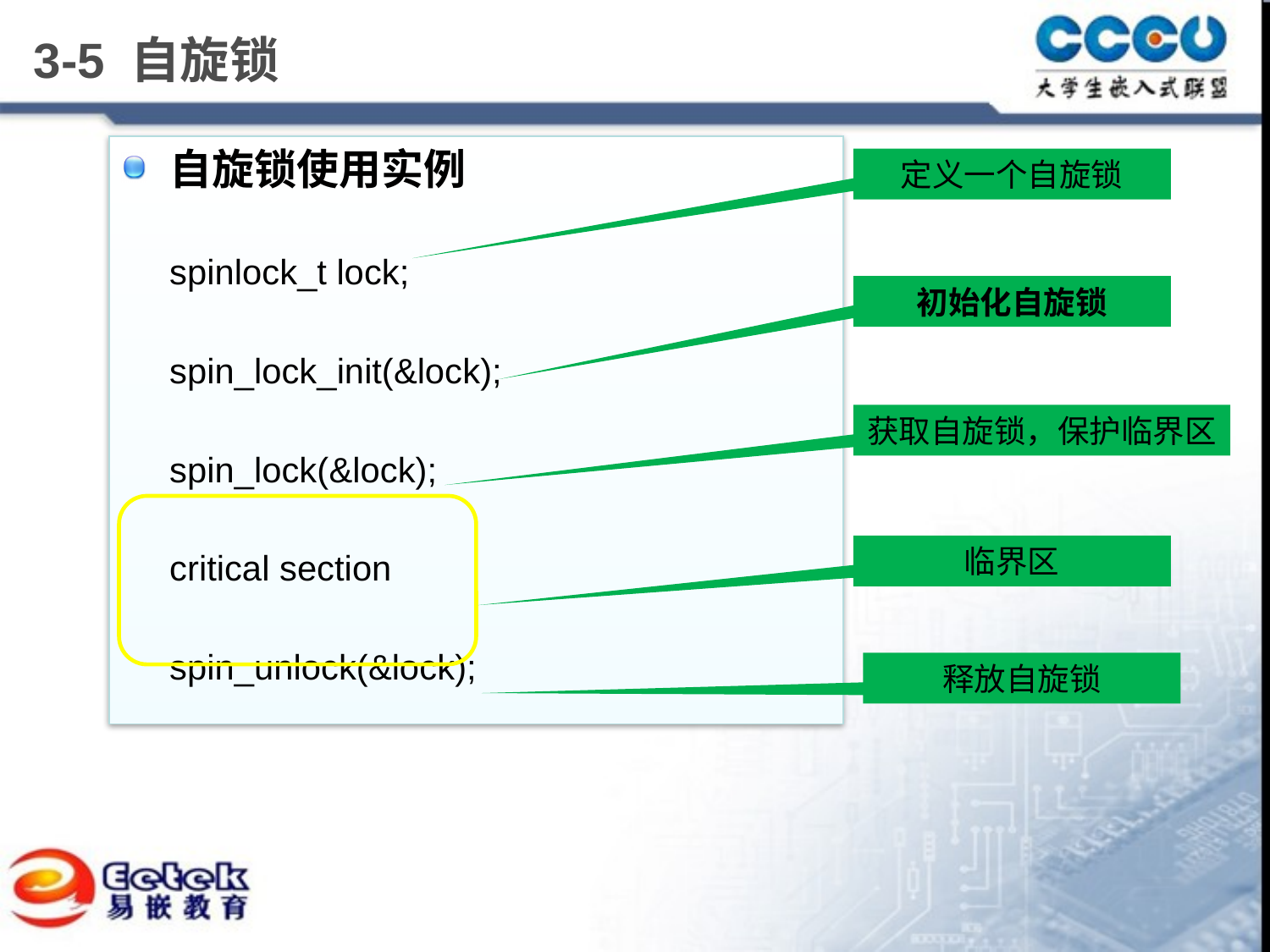

# 3-5 自旋锁
自旋锁使用实例

	spinlock_t lock;

	spin_lock_init(&lock);

	spin_lock(&lock);

	critical section

	spin_unlock(&lock);
定义一个自旋锁
初始化自旋锁
获取自旋锁，保护临界区

临界区
释放自旋锁